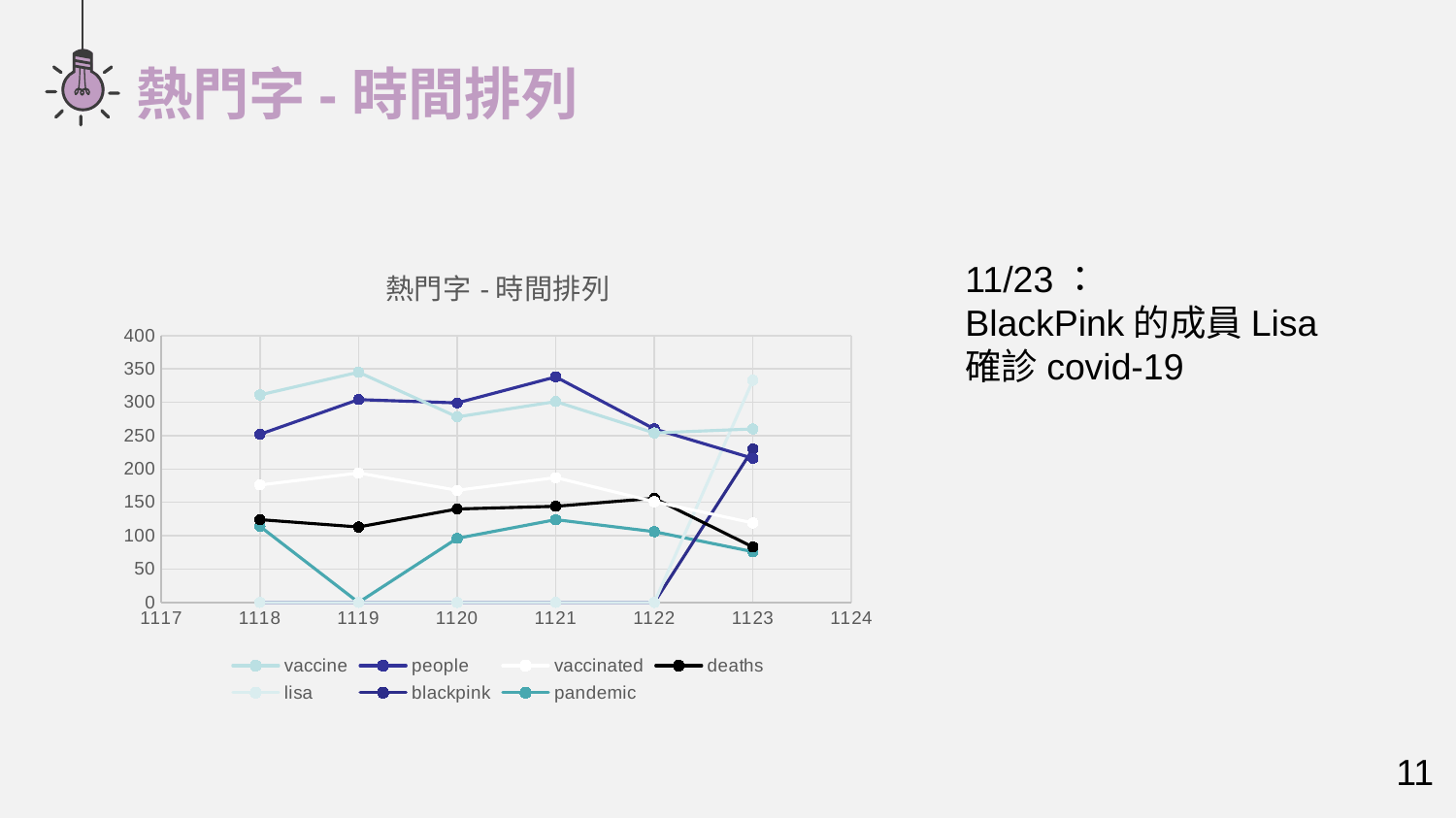

熱門字-時間排列

### Chart: 熱門字-時間排列

| Category | vaccine | people | vaccinated | deaths | lisa | blackpink | pandemic |
|---|---|---|---|---|---|---|---|
11/23：
BlackPink的成員Lisa
確診covid-19
11